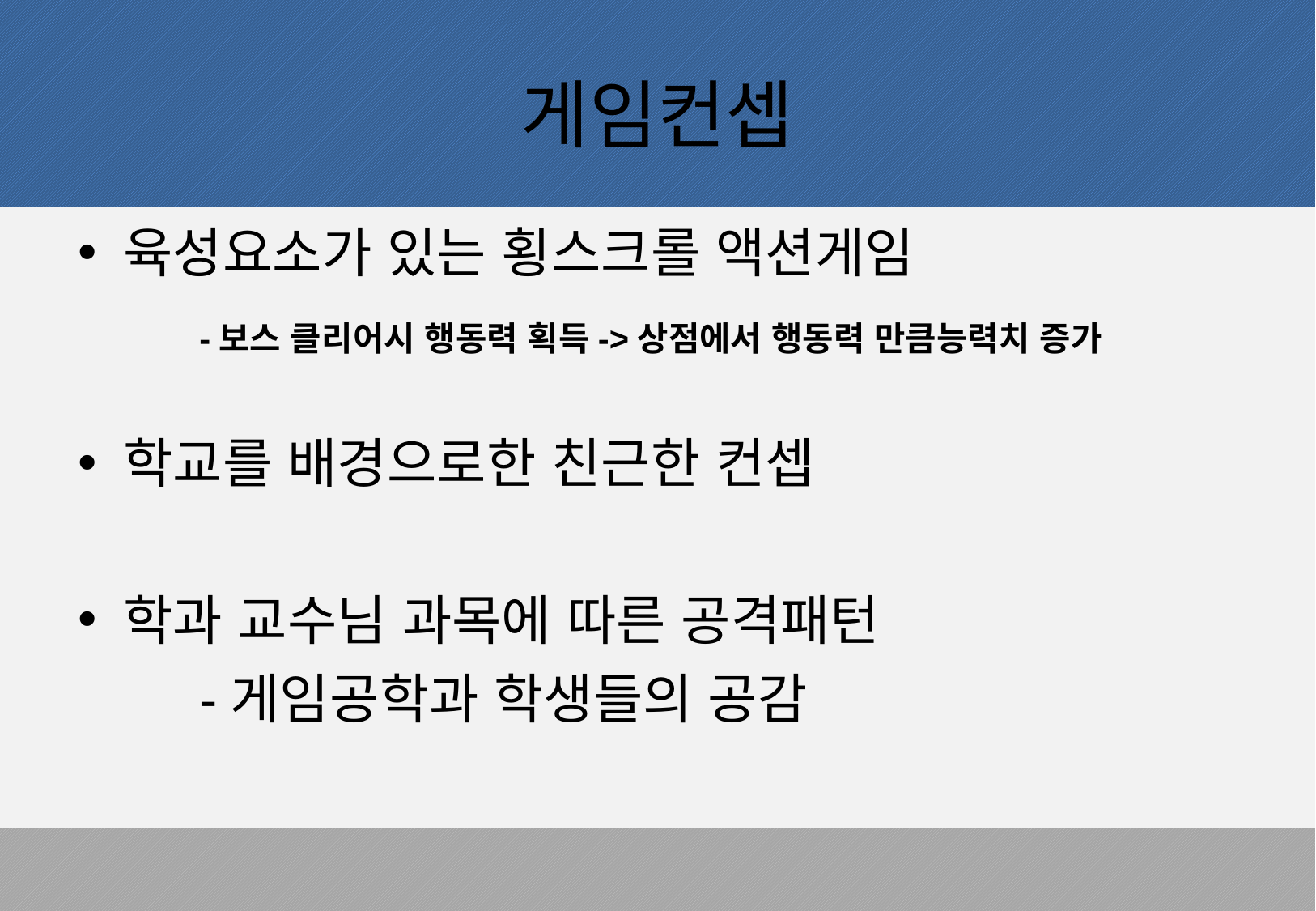

# 게임컨셉
육성요소가 있는 횡스크롤 액션게임
	-보스 클리어시 행동력 획득->상점에서 행동력 만큼능력치 증가

학교를 배경으로한 친근한 컨셉

학과 교수님 과목에 따른 공격패턴
	-게임공학과 학생들의 공감